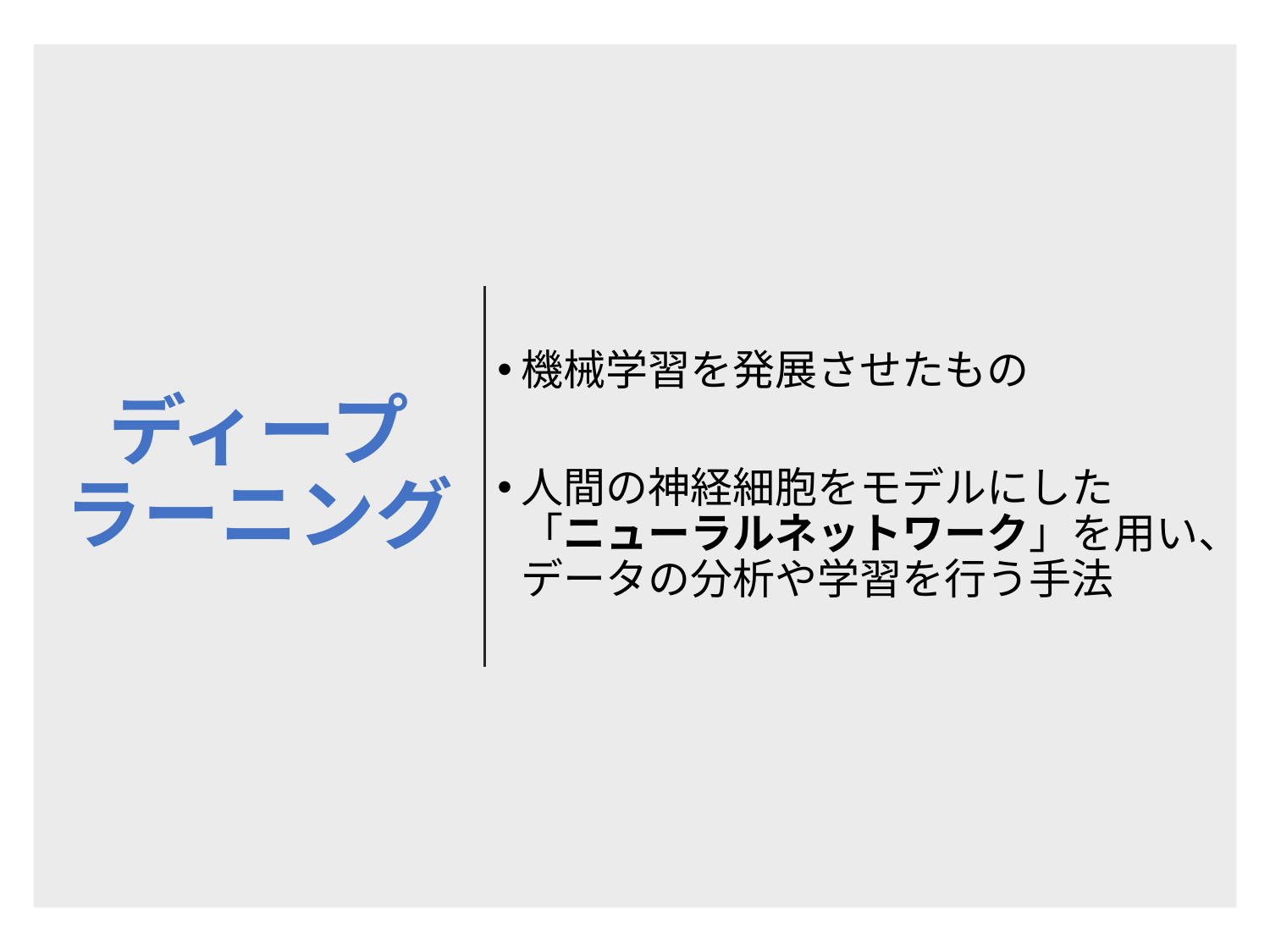

# ディープ ラーニング
機械学習を発展させたもの

人間の神経細胞をモデルにした「ニューラルネットワーク」を用い、データの分析や学習を行う手法